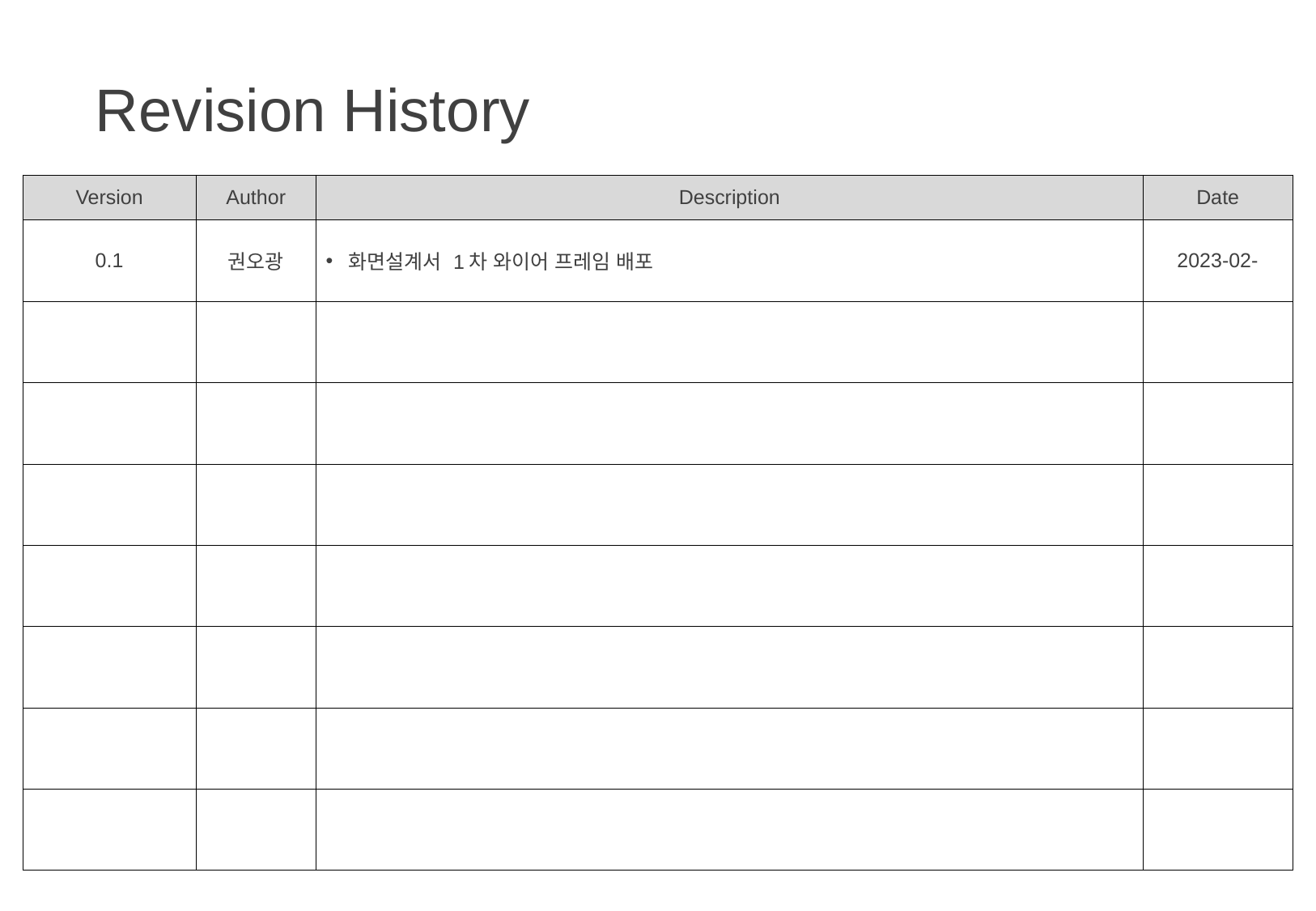

Revision History
| Version | Author | Description | Date |
| --- | --- | --- | --- |
| 0.1 | 권오광 | 화면설계서 1차 와이어 프레임 배포 | 2023-02- |
|  |  |  |  |
|  |  |  |  |
|  |  |  |  |
|  |  |  |  |
|  |  |  |  |
|  |  |  |  |
|  |  |  |  |